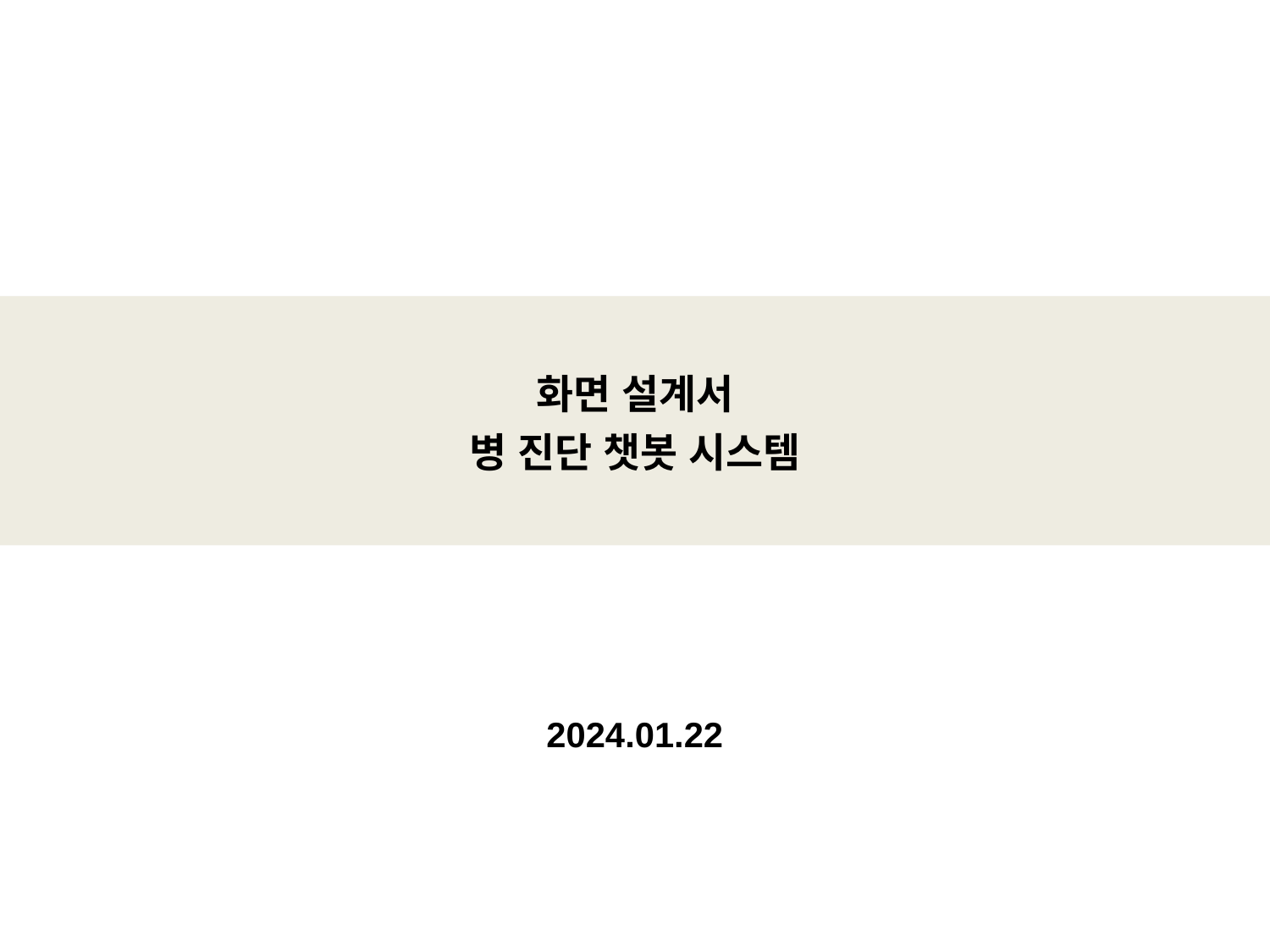

# 화면 설계서 병 진단 챗봇 시스템

2024.01.22